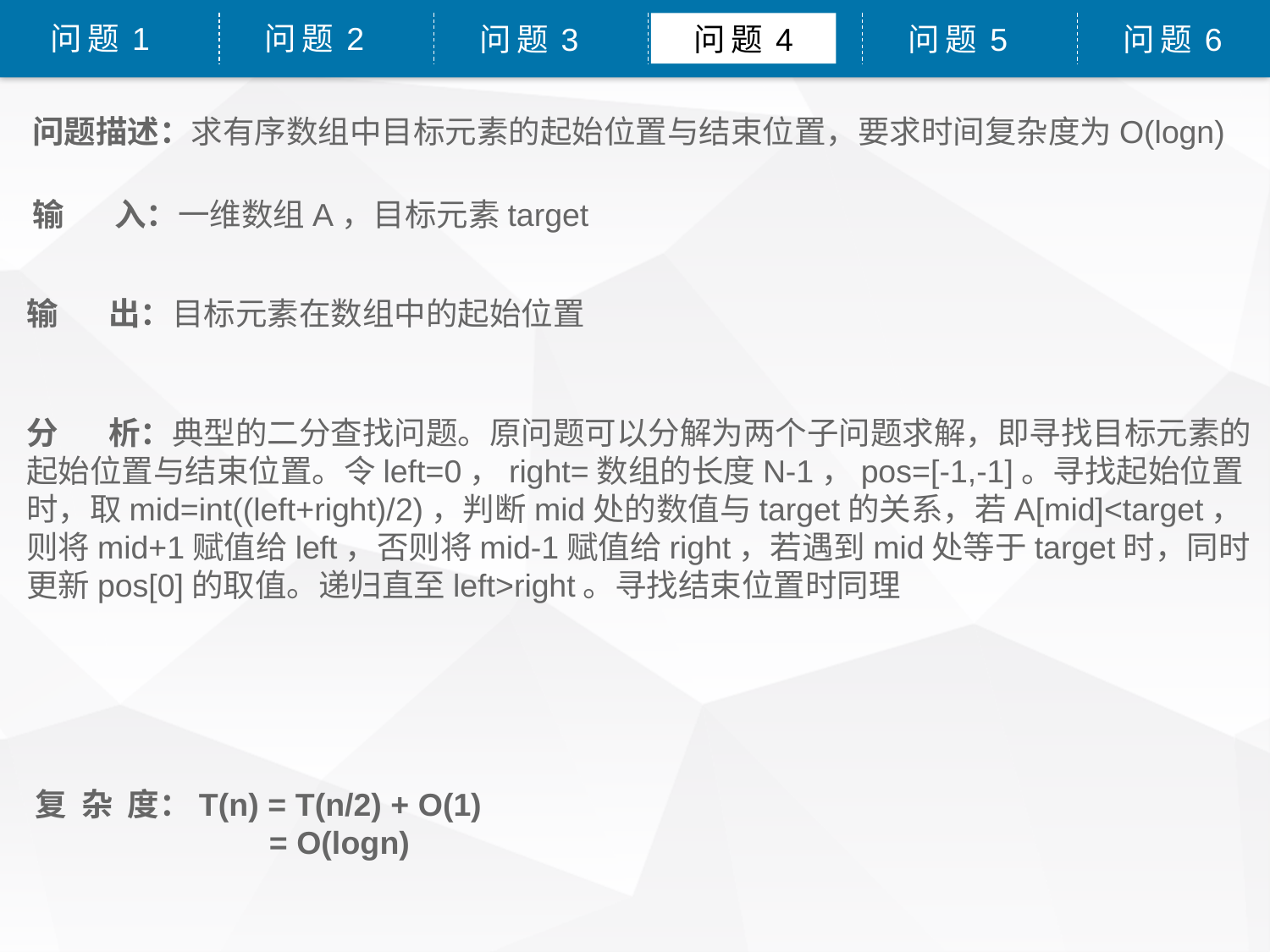

问题1
问题2
问题3
问题4
问题5
问题6
问题描述：求有序数组中目标元素的起始位置与结束位置，要求时间复杂度为O(logn)
输       入：一维数组A，目标元素target
输       出：目标元素在数组中的起始位置
分       析：典型的二分查找问题。原问题可以分解为两个子问题求解，即寻找目标元素的起始位置与结束位置。令left=0，right=数组的长度N-1，pos=[-1,-1]。寻找起始位置时，取mid=int((left+right)/2)，判断mid处的数值与target的关系，若A[mid]<target，则将mid+1赋值给left，否则将mid-1赋值给right，若遇到mid处等于target时，同时更新pos[0]的取值。递归直至left>right。寻找结束位置时同理
复  杂  度：T(n) = T(n/2) + O(1)
	            = O(logn)